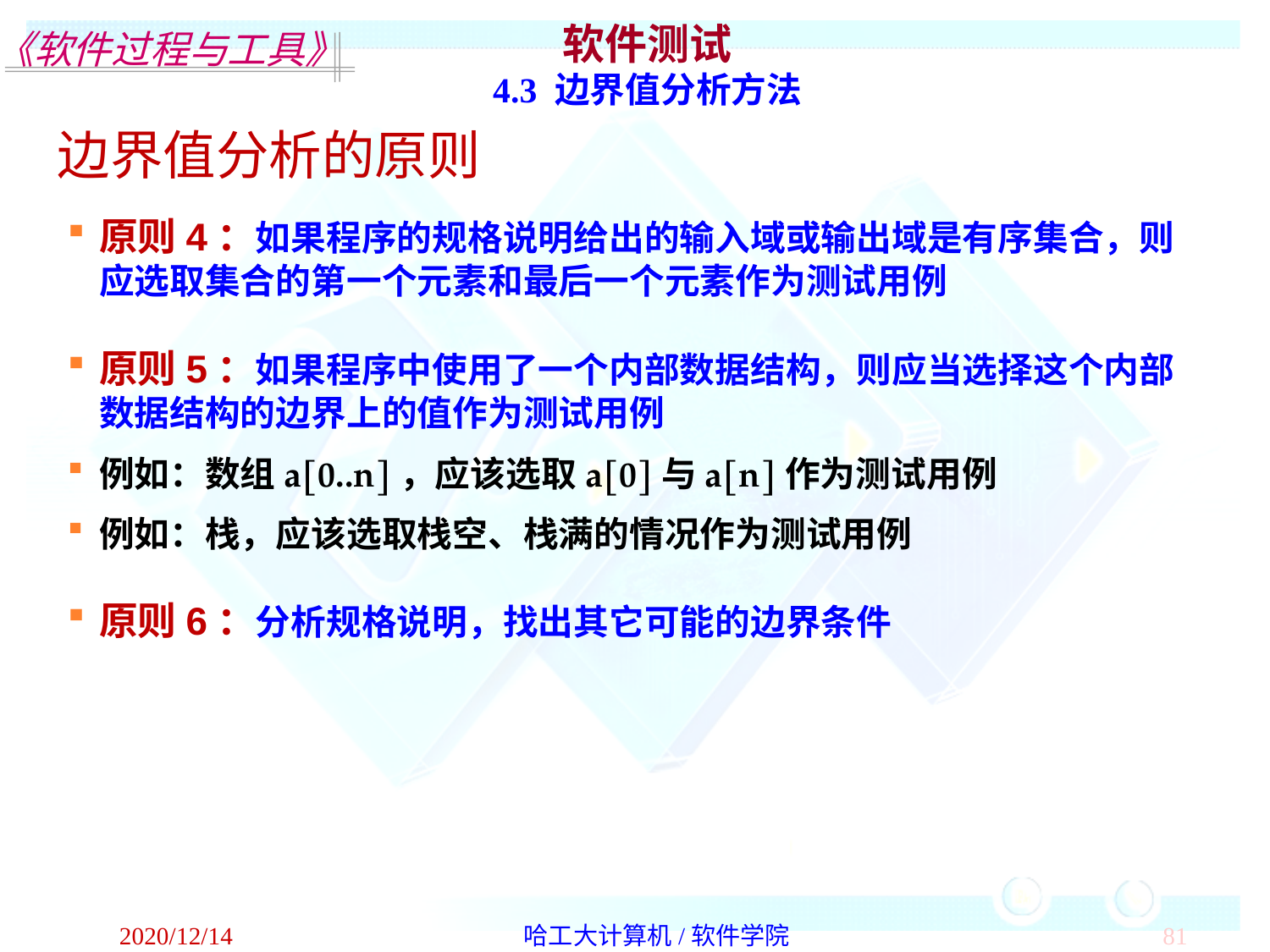

软件测试
4.3 边界值分析方法

边界值分析的原则
原则4：如果程序的规格说明给出的输入域或输出域是有序集合，则应选取集合的第一个元素和最后一个元素作为测试用例

原则5：如果程序中使用了一个内部数据结构，则应当选择这个内部数据结构的边界上的值作为测试用例
例如：数组a[0..n]，应该选取a[0]与a[n]作为测试用例
例如：栈，应该选取栈空、栈满的情况作为测试用例

原则6：分析规格说明，找出其它可能的边界条件